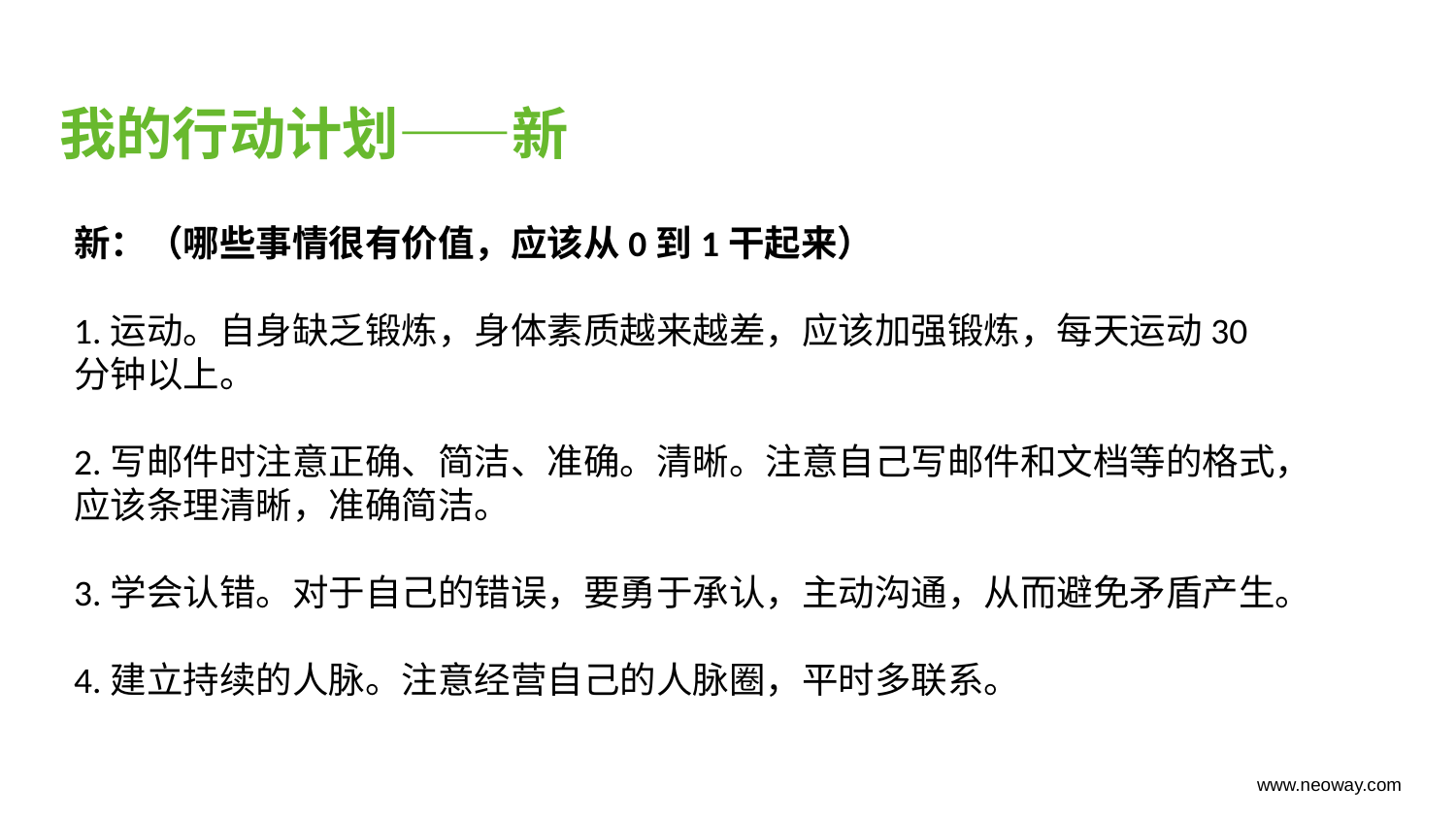

我的行动计划——新
新：（哪些事情很有价值，应该从0到1干起来）

1.运动。自身缺乏锻炼，身体素质越来越差，应该加强锻炼，每天运动30分钟以上。

2.写邮件时注意正确、简洁、准确。清晰。注意自己写邮件和文档等的格式，应该条理清晰，准确简洁。

3.学会认错。对于自己的错误，要勇于承认，主动沟通，从而避免矛盾产生。

4.建立持续的人脉。注意经营自己的人脉圈，平时多联系。